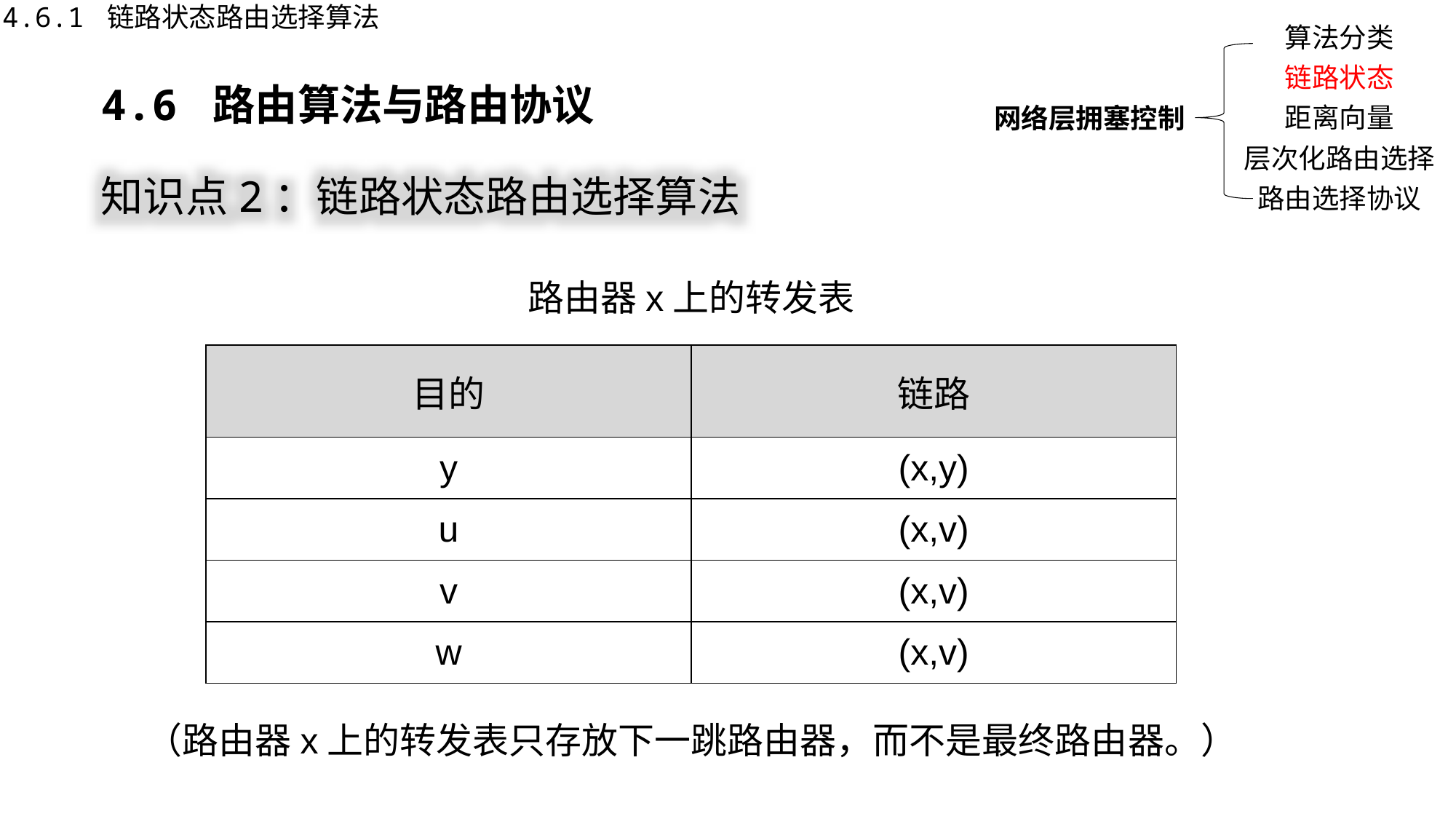

4.6.1 链路状态路由选择算法
算法分类

链路状态
网络层拥塞控制
距离向量
层次化路由选择
路由选择协议
4.6 路由算法与路由协议
知识点2：链路状态路由选择算法
路由器x上的转发表
| 目的 | 链路 |
| --- | --- |
| y | (x,y) |
| u | (x,v) |
| v | (x,v) |
| w | (x,v) |
（路由器x上的转发表只存放下一跳路由器，而不是最终路由器。）